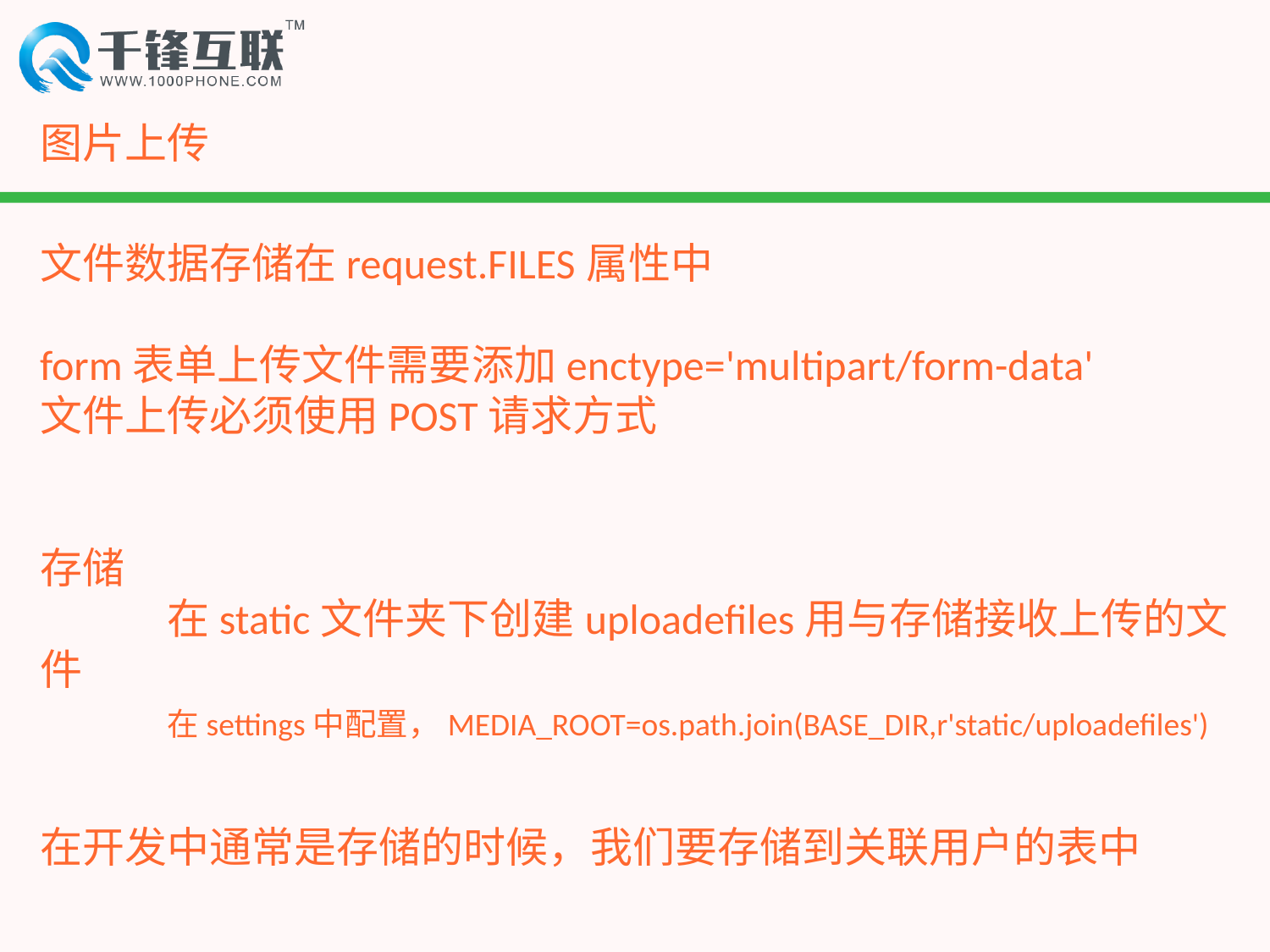

# 图片上传
文件数据存储在request.FILES属性中

form表单上传文件需要添加enctype='multipart/form-data'
文件上传必须使用POST请求方式

存储
	在static文件夹下创建uploadefiles用与存储接收上传的文件
	在settings中配置，MEDIA_ROOT=os.path.join(BASE_DIR,r'static/uploadefiles')

在开发中通常是存储的时候，我们要存储到关联用户的表中